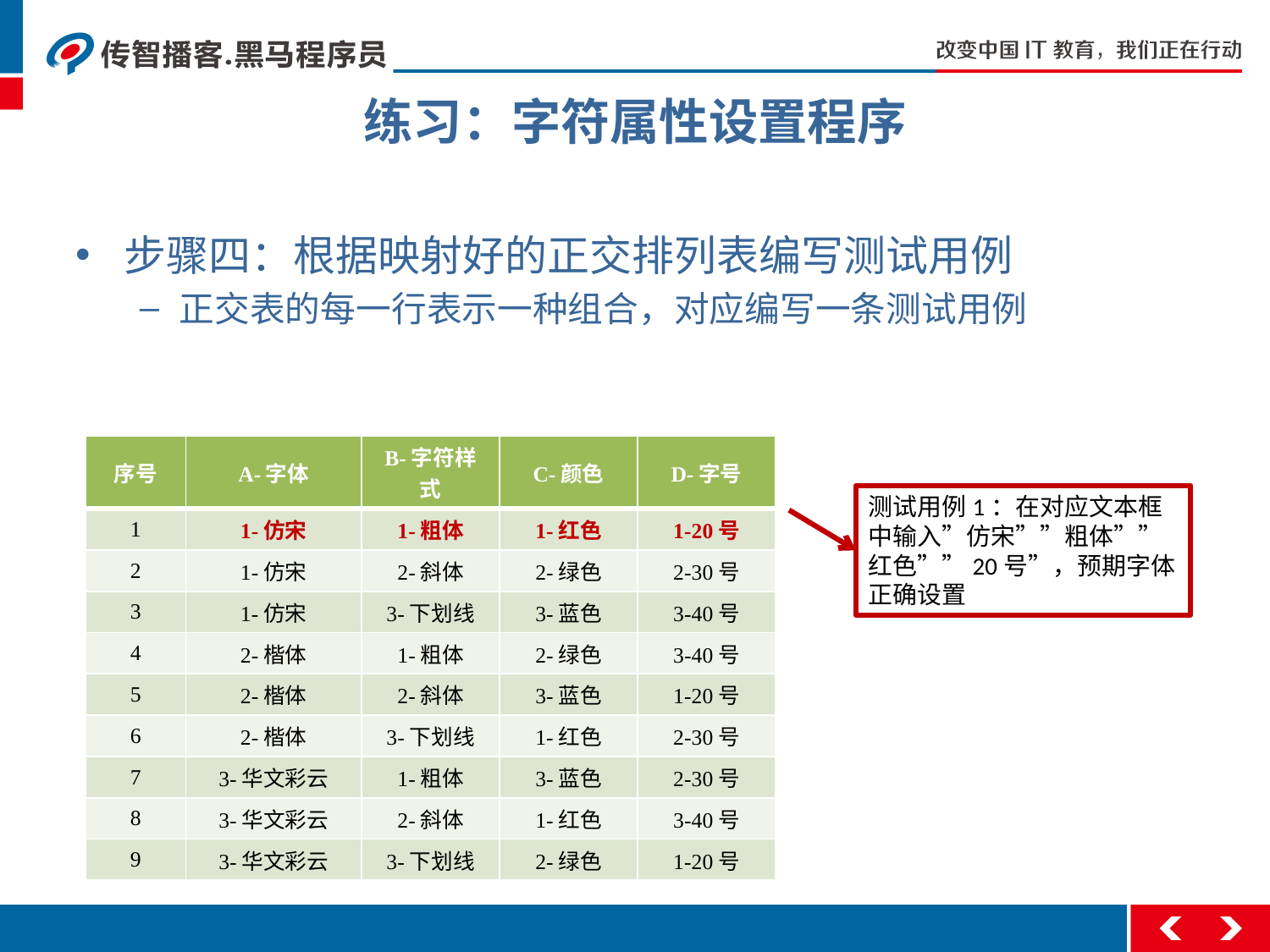

# 练习：字符属性设置程序
步骤四：根据映射好的正交排列表编写测试用例
正交表的每一行表示一种组合，对应编写一条测试用例
| 序号 | A-字体 | B-字符样式 | C-颜色 | D-字号 |
| --- | --- | --- | --- | --- |
| 1 | 1-仿宋 | 1-粗体 | 1-红色 | 1-20号 |
| 2 | 1-仿宋 | 2-斜体 | 2-绿色 | 2-30号 |
| 3 | 1-仿宋 | 3-下划线 | 3-蓝色 | 3-40号 |
| 4 | 2-楷体 | 1-粗体 | 2-绿色 | 3-40号 |
| 5 | 2-楷体 | 2-斜体 | 3-蓝色 | 1-20号 |
| 6 | 2-楷体 | 3-下划线 | 1-红色 | 2-30号 |
| 7 | 3-华文彩云 | 1-粗体 | 3-蓝色 | 2-30号 |
| 8 | 3-华文彩云 | 2-斜体 | 1-红色 | 3-40号 |
| 9 | 3-华文彩云 | 3-下划线 | 2-绿色 | 1-20号 |
测试用例1：在对应文本框中输入”仿宋””粗体””红色””20号”，预期字体正确设置